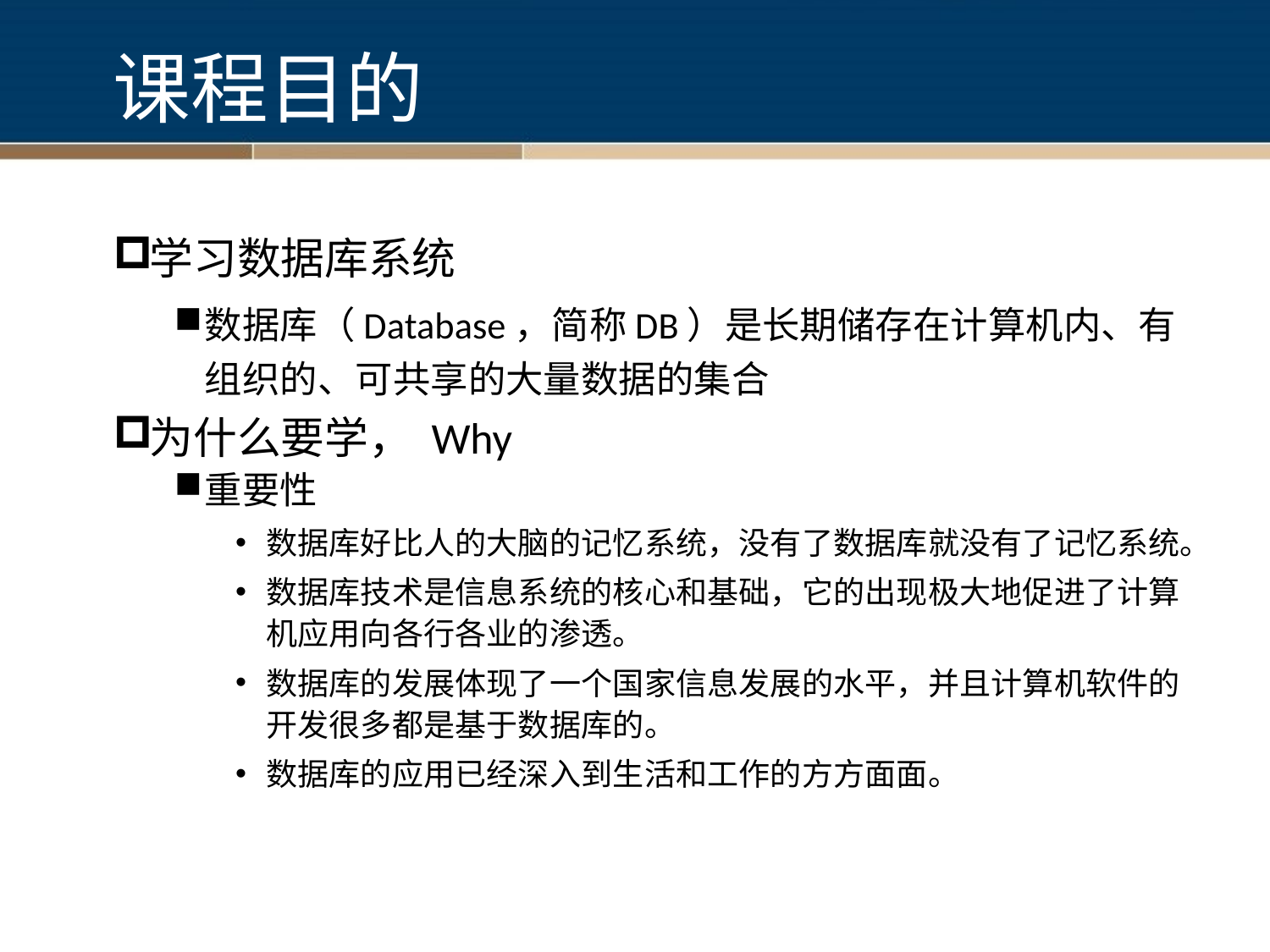

# 课程目的
学习数据库系统
数据库（Database，简称DB）是长期储存在计算机内、有组织的、可共享的大量数据的集合
为什么要学， Why
重要性
数据库好比人的大脑的记忆系统，没有了数据库就没有了记忆系统。
数据库技术是信息系统的核心和基础，它的出现极大地促进了计算机应用向各行各业的渗透。
数据库的发展体现了一个国家信息发展的水平，并且计算机软件的开发很多都是基于数据库的。
数据库的应用已经深入到生活和工作的方方面面。